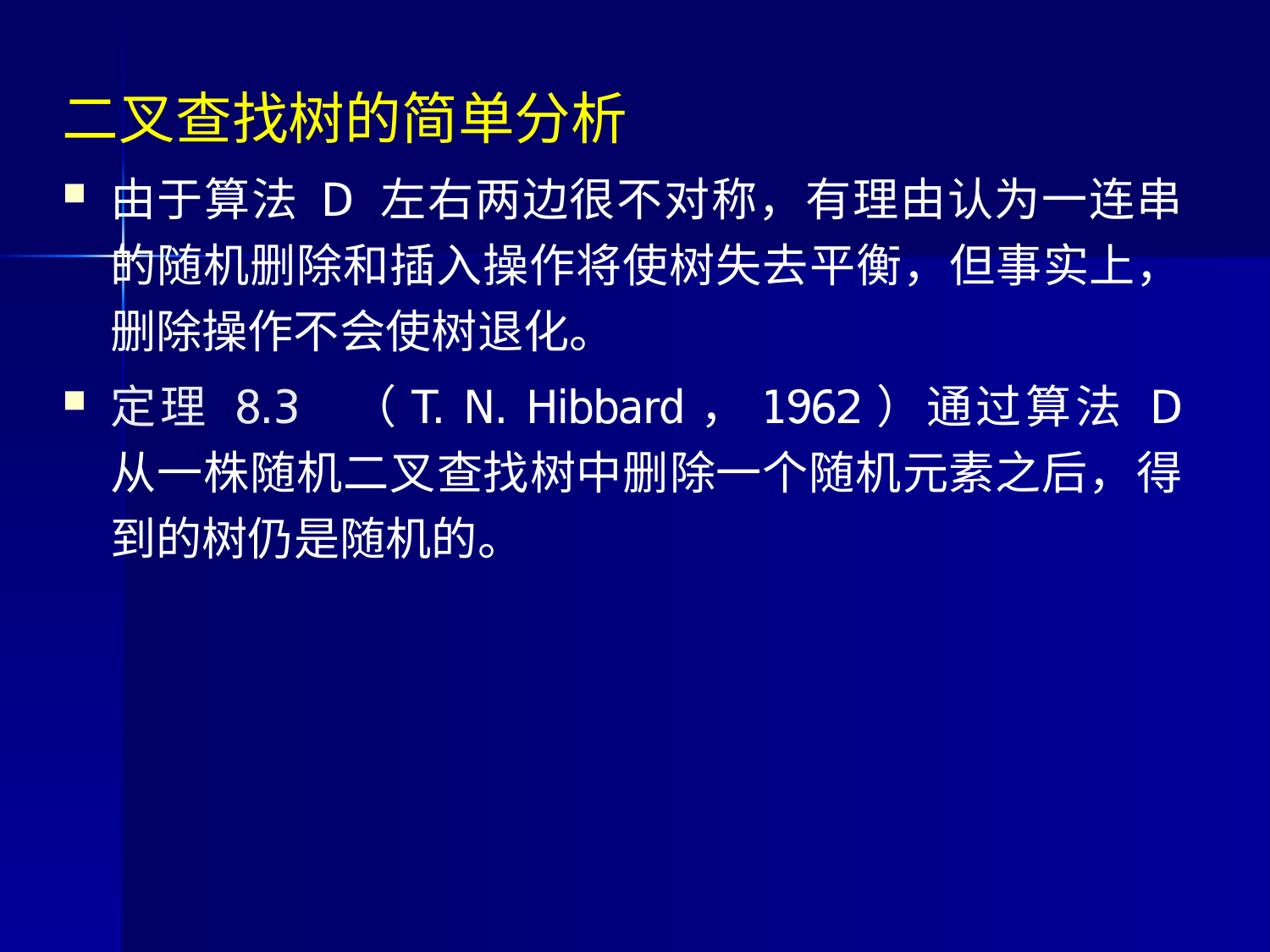

二叉查找树的简单分析
由于算法 D 左右两边很不对称，有理由认为一连串的随机删除和插入操作将使树失去平衡，但事实上，删除操作不会使树退化。
定理 8.3  （T. N. Hibbard，1962）通过算法 D 从一株随机二叉查找树中删除一个随机元素之后，得到的树仍是随机的。